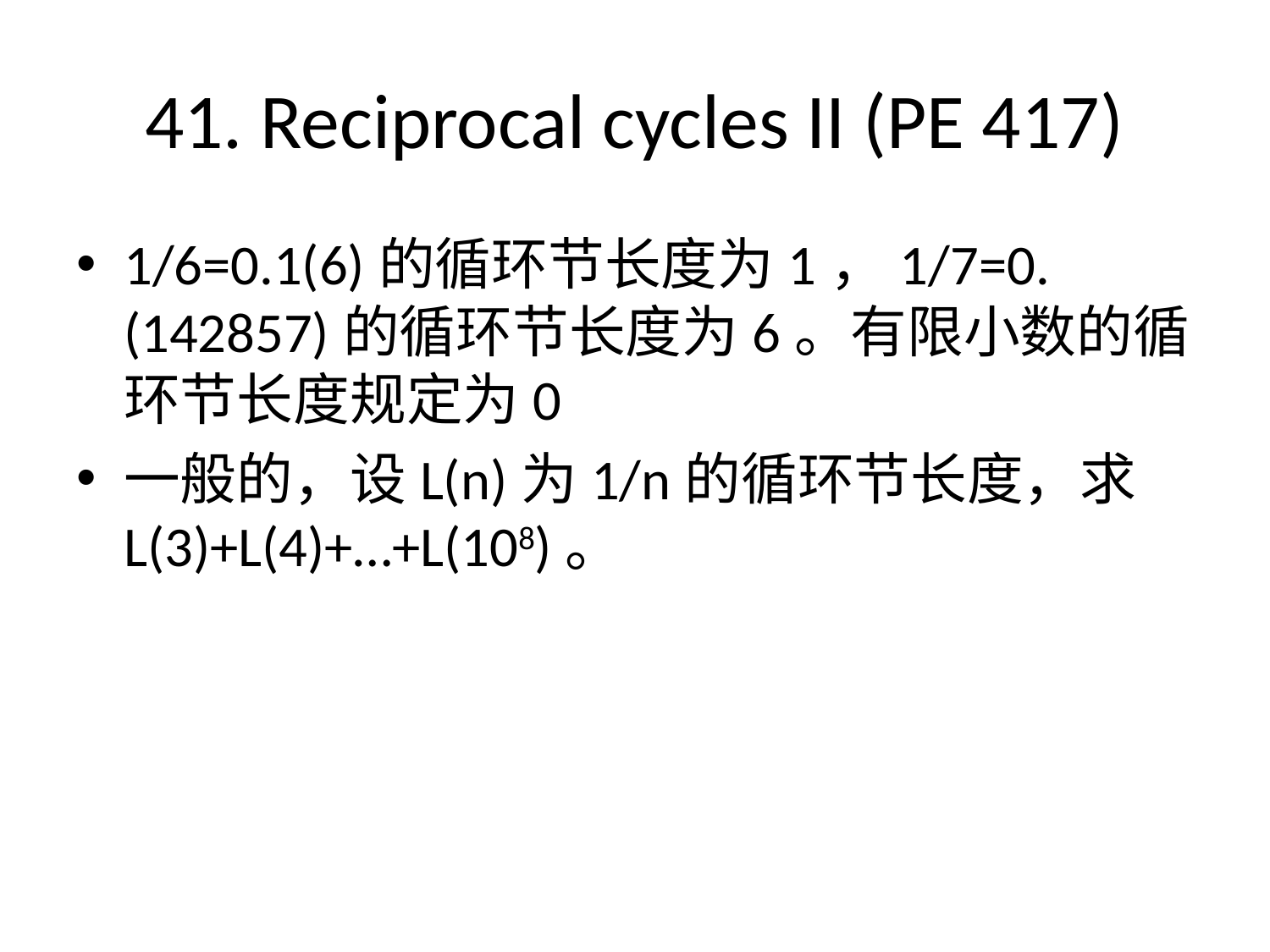

# 41. Reciprocal cycles II (PE 417)
1/6=0.1(6)的循环节长度为1，1/7=0.(142857)的循环节长度为6。有限小数的循环节长度规定为0
一般的，设L(n)为1/n的循环节长度，求L(3)+L(4)+…+L(108)。